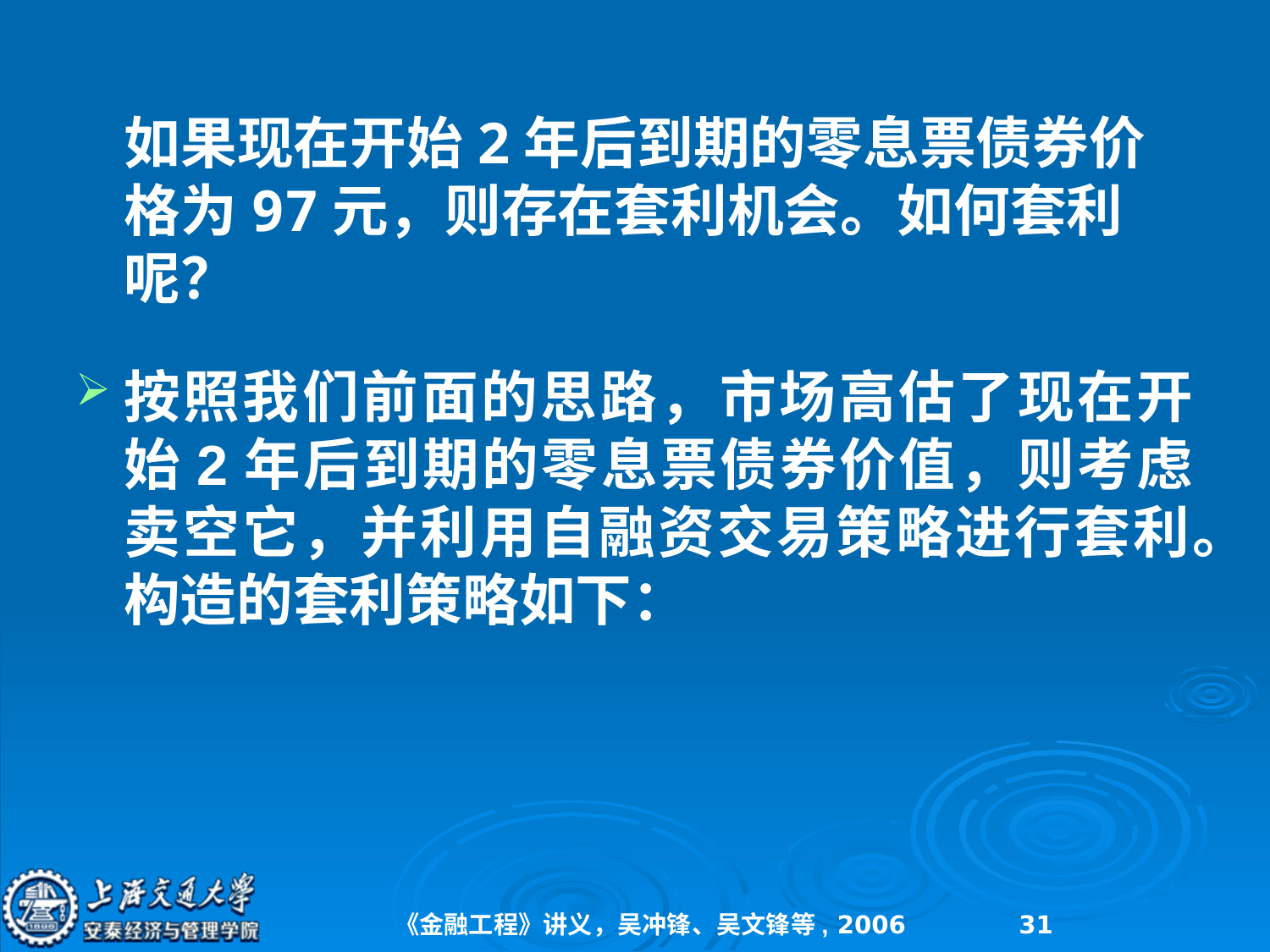

# 如果现在开始2年后到期的零息票债券价格为97元，则存在套利机会。如何套利呢？
按照我们前面的思路，市场高估了现在开始2年后到期的零息票债券价值，则考虑卖空它，并利用自融资交易策略进行套利。构造的套利策略如下：